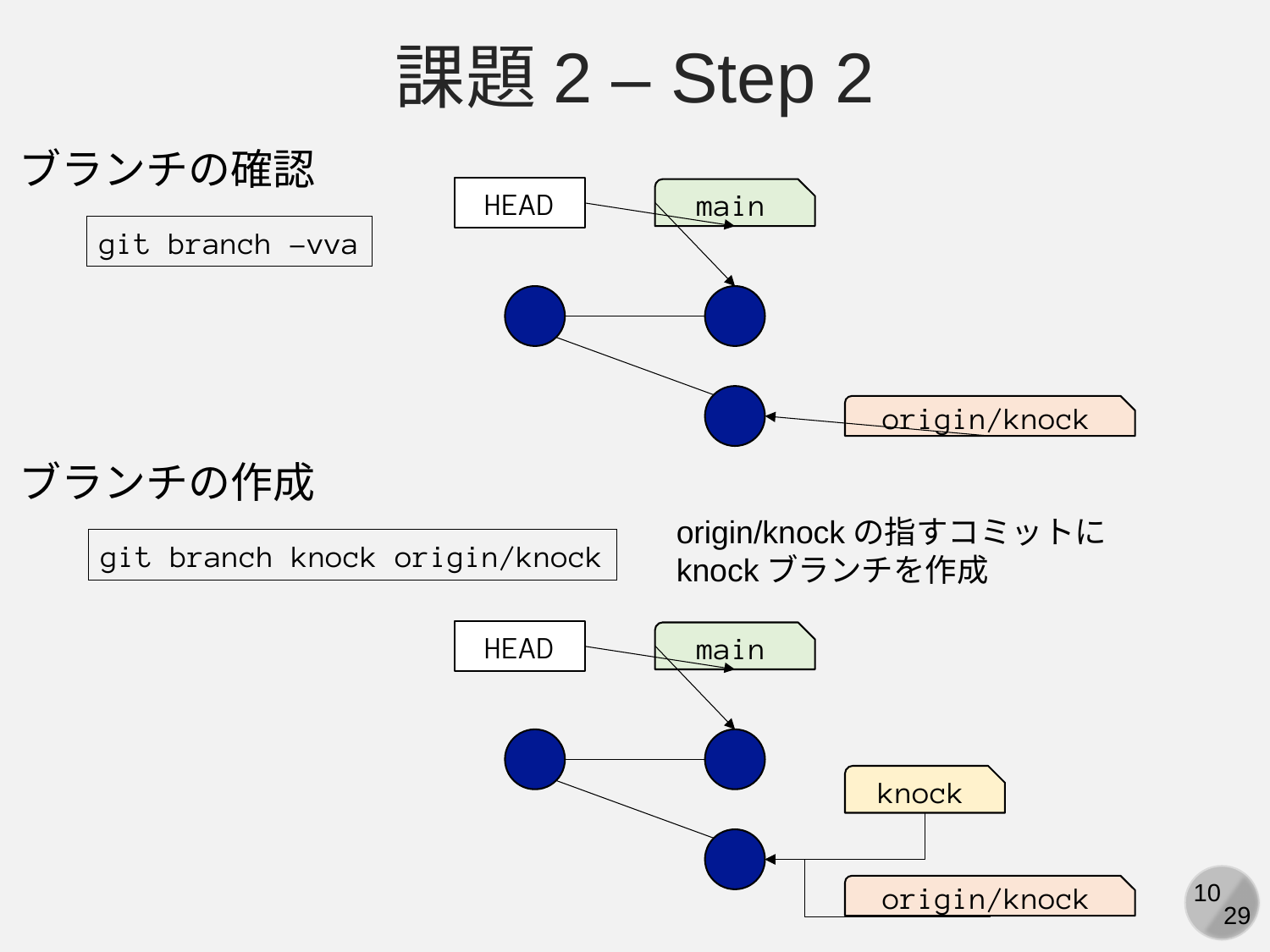

課題2 – Step 2
ブランチの確認
HEAD
main
git branch -vva

origin/knock
ブランチの作成
origin/knockの指すコミットに
knockブランチを作成
git branch knock origin/knock
HEAD
main

knock

origin/knock